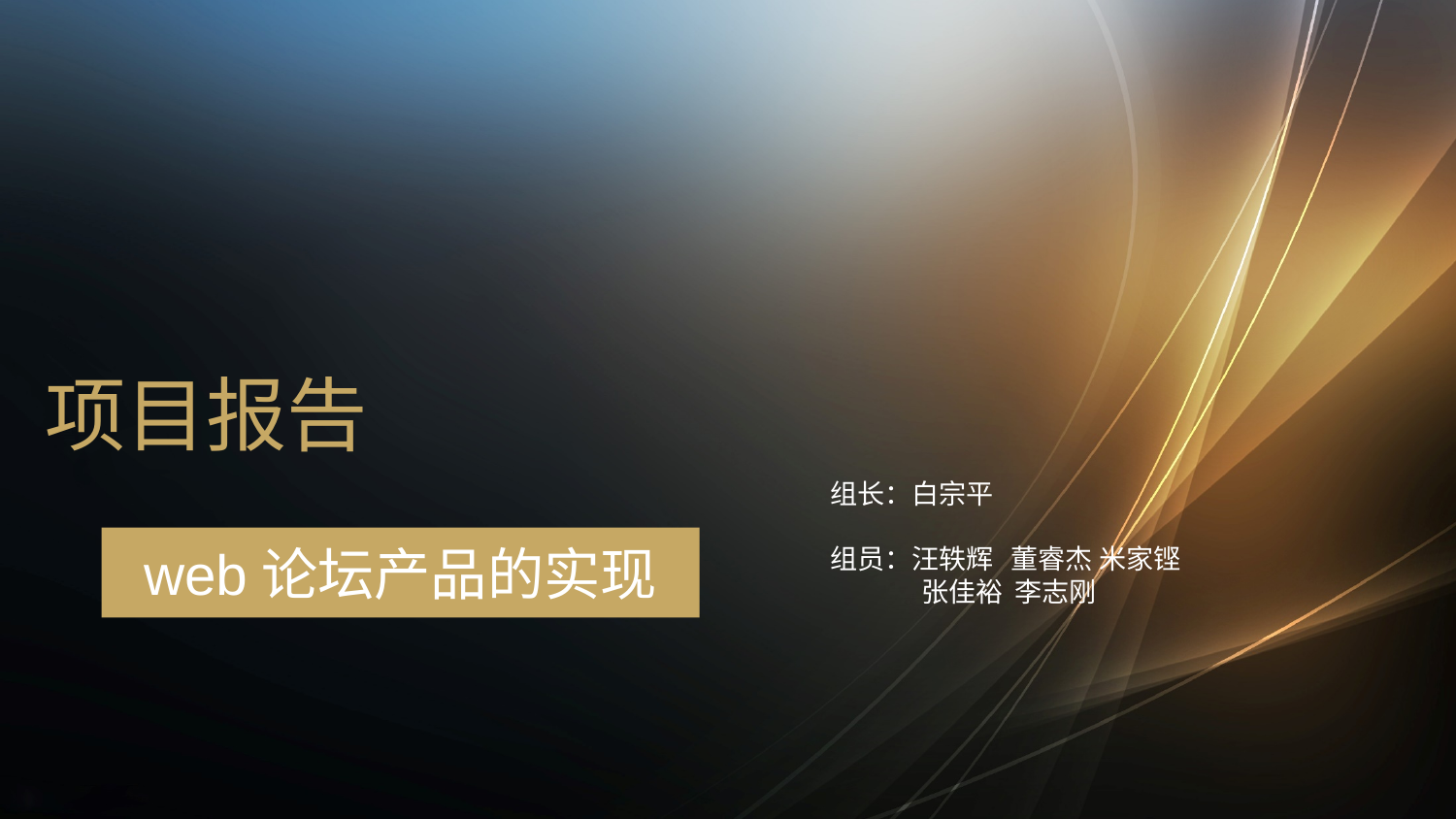

项目报告
组长：白宗平

组员：汪轶辉   董睿杰 米家铿
              张佳裕  李志刚
web论坛产品的实现